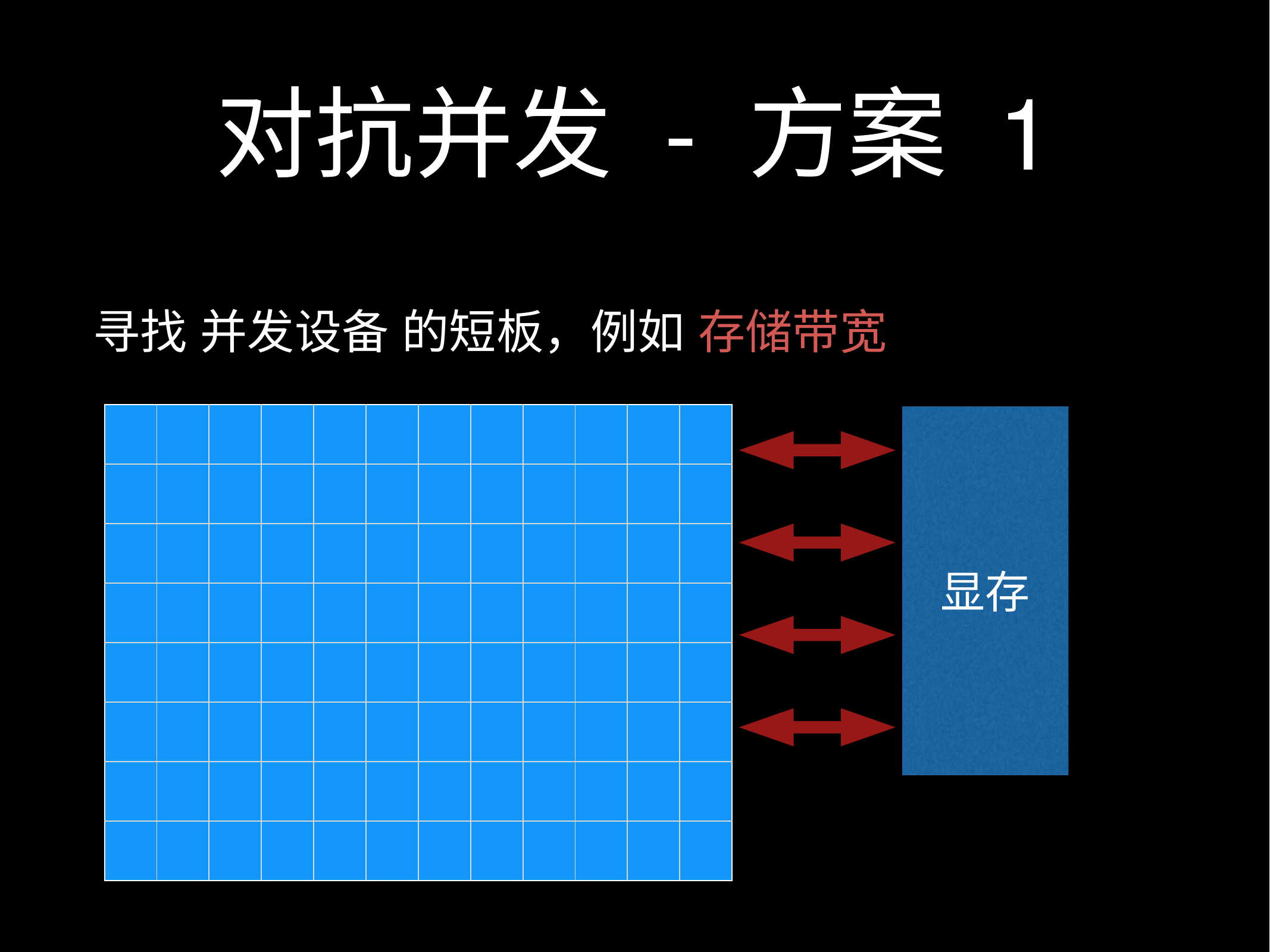

# 对抗并发 - 方案 1
寻找 并发设备 的短板，例如 存储带宽
|  |  |  |  |  |  |  |  |  |  |  |  |
| --- | --- | --- | --- | --- | --- | --- | --- | --- | --- | --- | --- |
|  |  |  |  |  |  |  |  |  |  |  |  |
|  |  |  |  |  |  |  |  |  |  |  |  |
|  |  |  |  |  |  |  |  |  |  |  |  |
|  |  |  |  |  |  |  |  |  |  |  |  |
|  |  |  |  |  |  |  |  |  |  |  |  |
|  |  |  |  |  |  |  |  |  |  |  |  |
|  |  |  |  |  |  |  |  |  |  |  |  |
显存